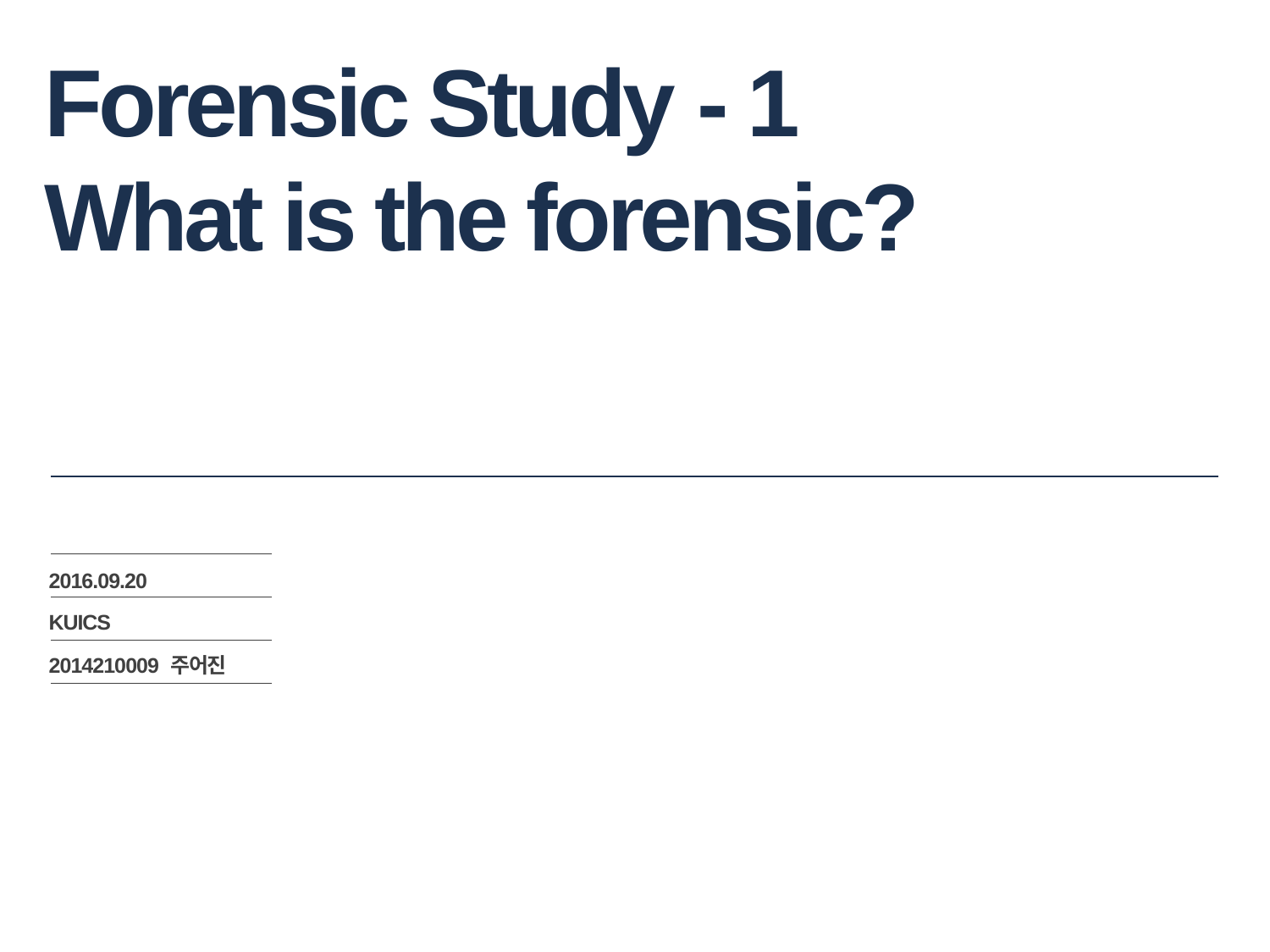

# Forensic Study - 1
What is the forensic?
2016.09.20
KUICS
2014210009 주어진